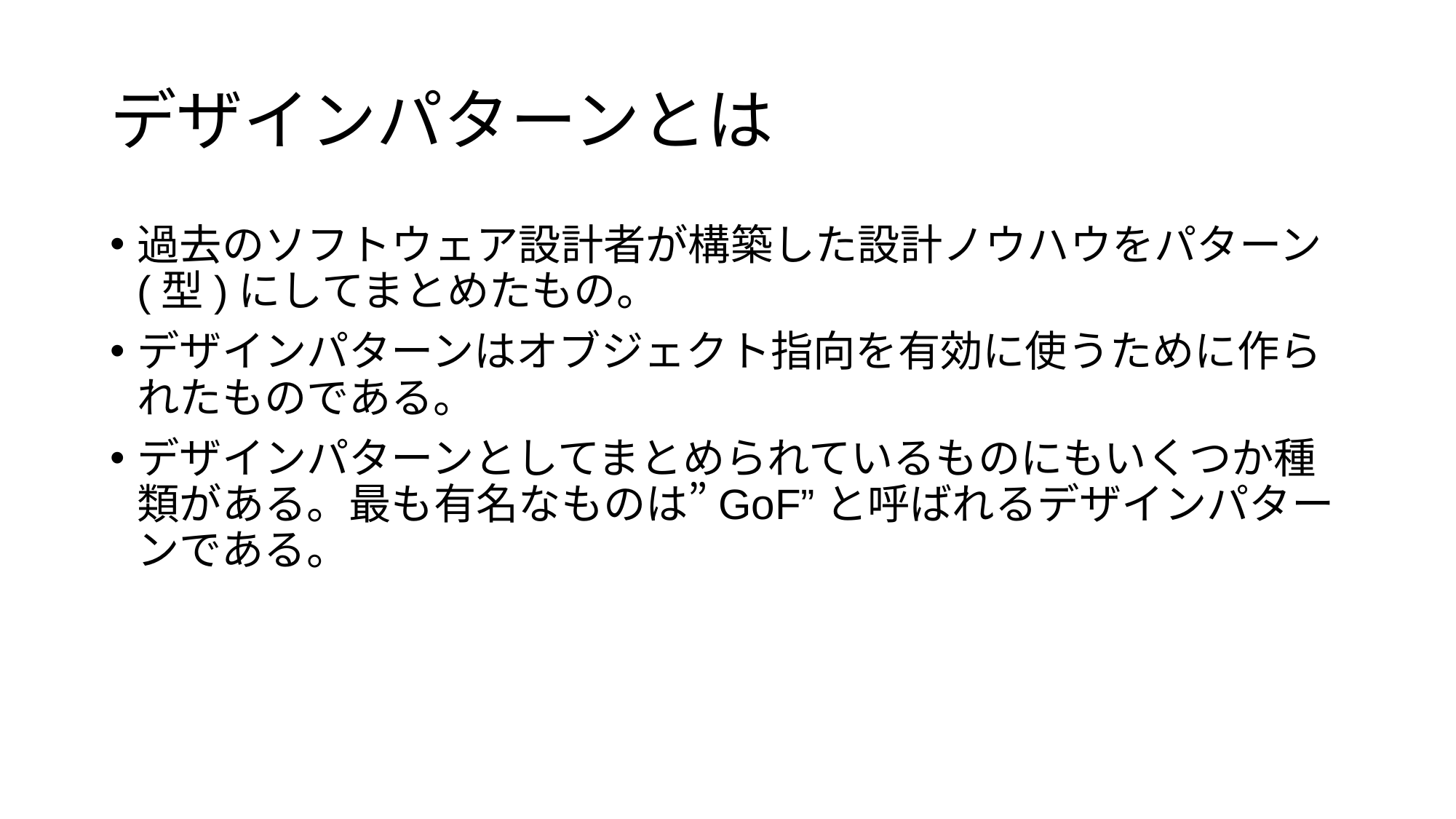

# デザインパターンとは
過去のソフトウェア設計者が構築した設計ノウハウをパターン(型)にしてまとめたもの。
デザインパターンはオブジェクト指向を有効に使うために作られたものである。
デザインパターンとしてまとめられているものにもいくつか種類がある。最も有名なものは”GoF”と呼ばれるデザインパターンである。